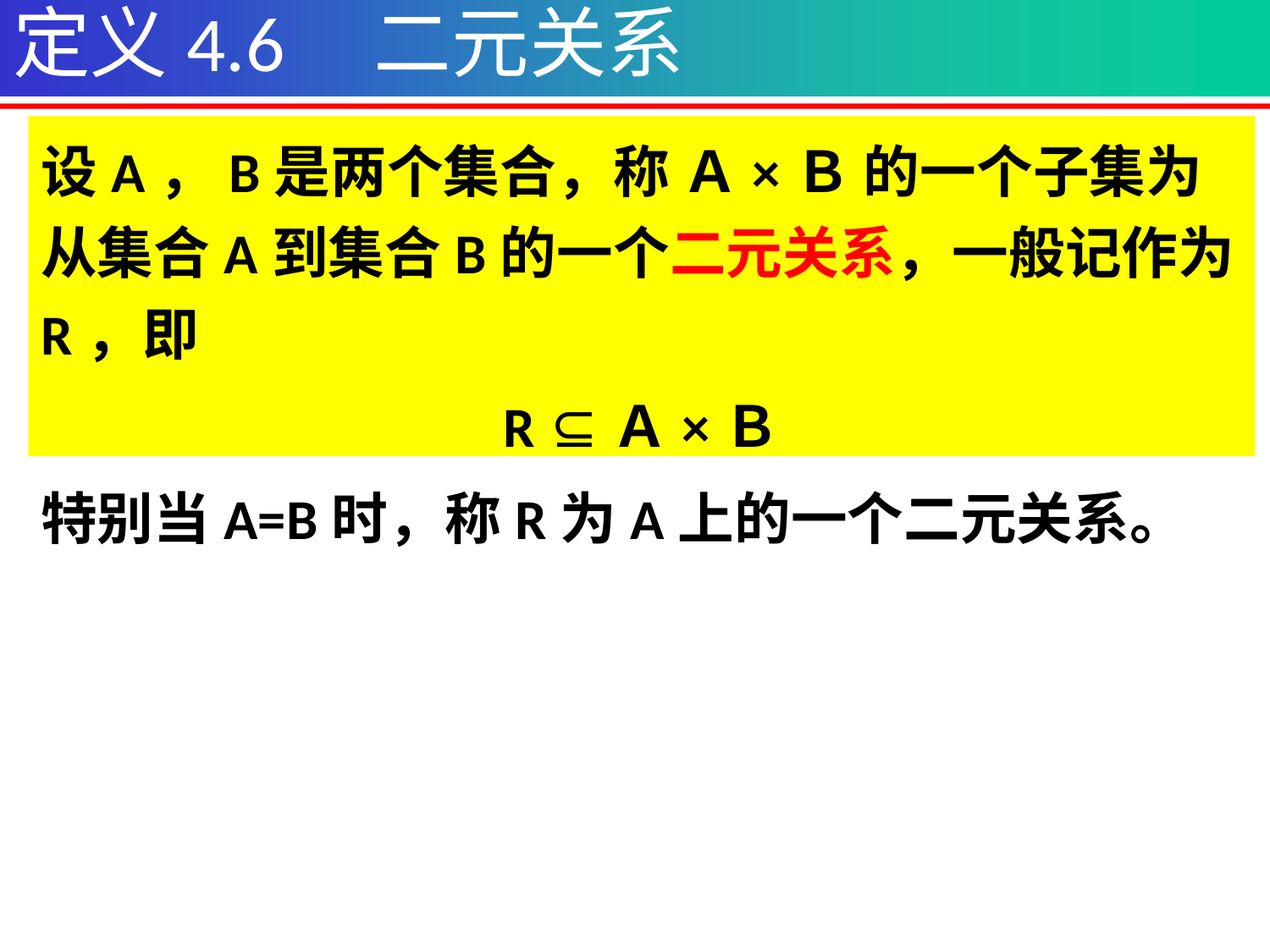

定义4.6    二元关系
设A，B是两个集合，称 Ａ×Ｂ 的一个子集为从集合A到集合B的一个二元关系，一般记作为R，即
R ⊆Ａ×Ｂ
特别当A=B时，称R为A上的一个二元关系。